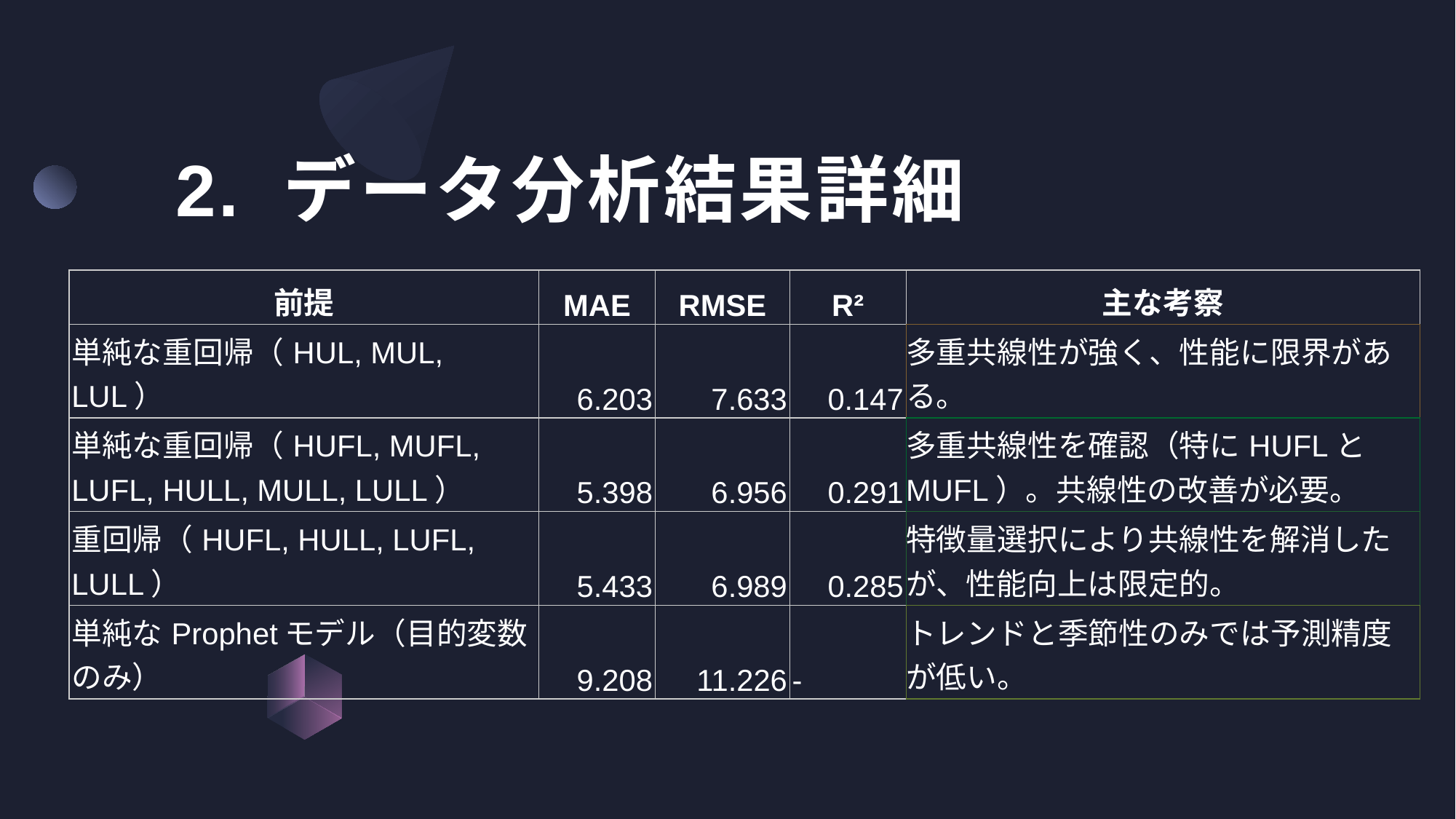

# 2. データ分析結果詳細

| 前提 | MAE | RMSE | R² | 主な考察 |
| --- | --- | --- | --- | --- |
| 単純な重回帰（HUL, MUL, LUL） | 6.203 | 7.633 | 0.147 | 多重共線性が強く、性能に限界がある。 |
| 単純な重回帰（HUFL, MUFL, LUFL, HULL, MULL, LULL） | 5.398 | 6.956 | 0.291 | 多重共線性を確認（特にHUFLとMUFL）。共線性の改善が必要。 |
| 重回帰（HUFL, HULL, LUFL, LULL） | 5.433 | 6.989 | 0.285 | 特徴量選択により共線性を解消したが、性能向上は限定的。 |
| 単純なProphetモデル（目的変数のみ） | 9.208 | 11.226 | - | トレンドと季節性のみでは予測精度が低い。 |